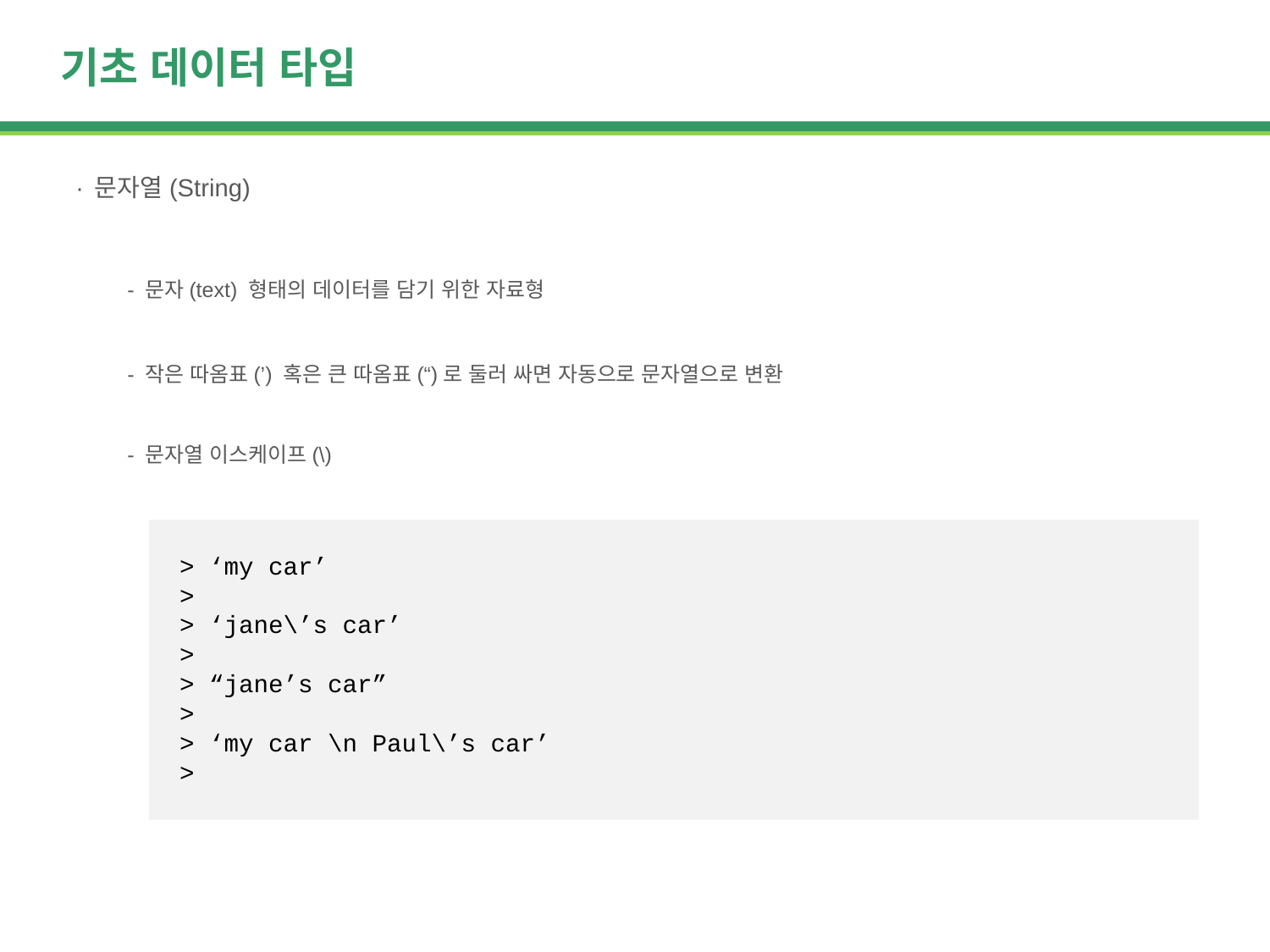

기초 데이터 타입

∙ 문자열(String)
- 문자(text) 형태의 데이터를 담기 위한 자료형
- 작은 따옴표(’) 혹은 큰 따옴표(“)로 둘러 싸면 자동으로 문자열으로 변환
- 문자열 이스케이프(\)

> ‘my car’
>
> ‘jane\’s car’
>
> “jane’s car”
>
> ‘my car \n Paul\’s car’
>